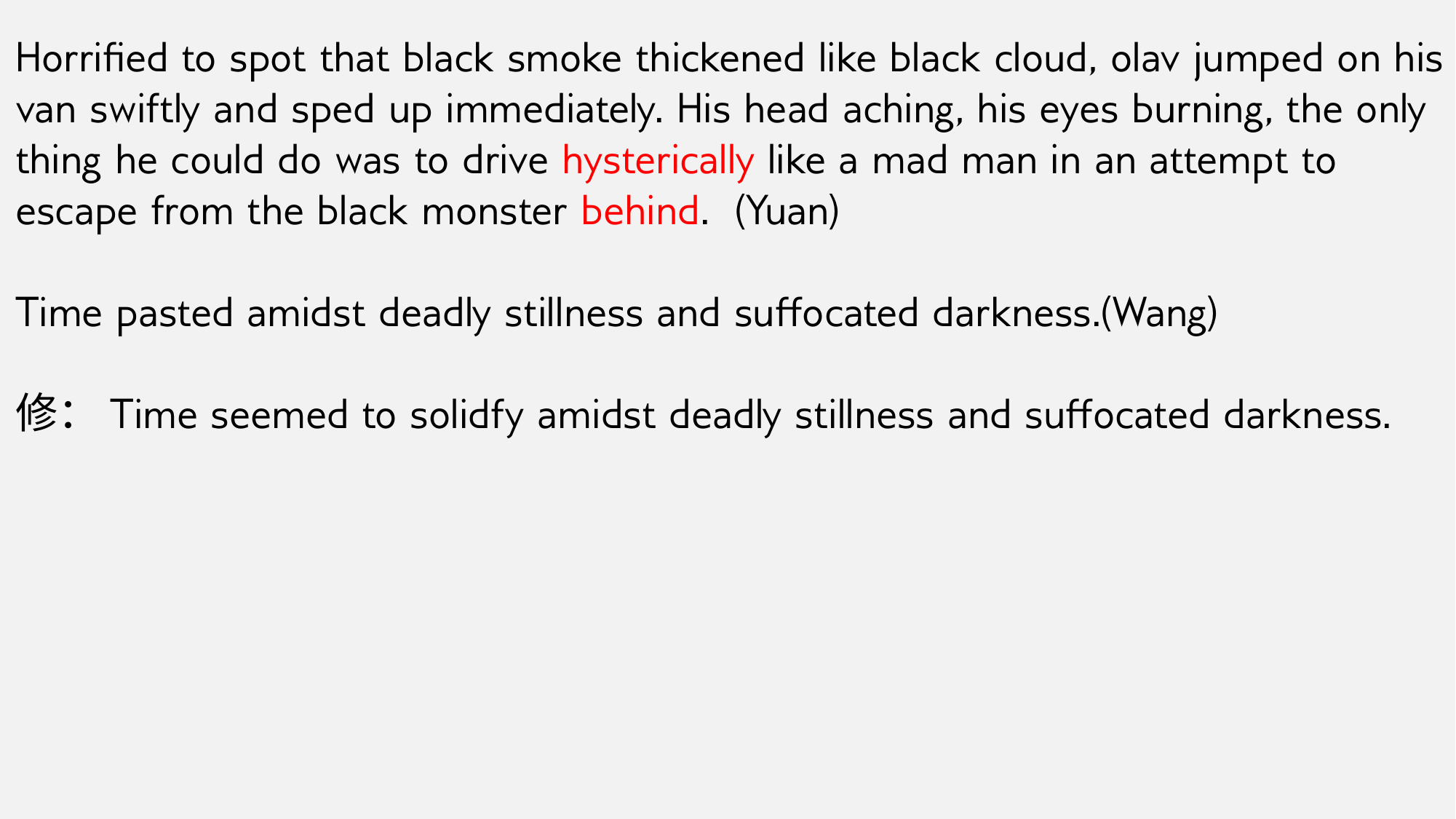

Horrified to spot that black smoke thickened like black cloud, olav jumped on his van swiftly and sped up immediately. His head aching, his eyes burning, the only thing he could do was to drive hysterically like a mad man in an attempt to escape from the black monster behind.  (Yuan)

Time pasted amidst deadly stillness and suffocated darkness.(Wang)

修：Time seemed to solidfy amidst deadly stillness and suffocated darkness.